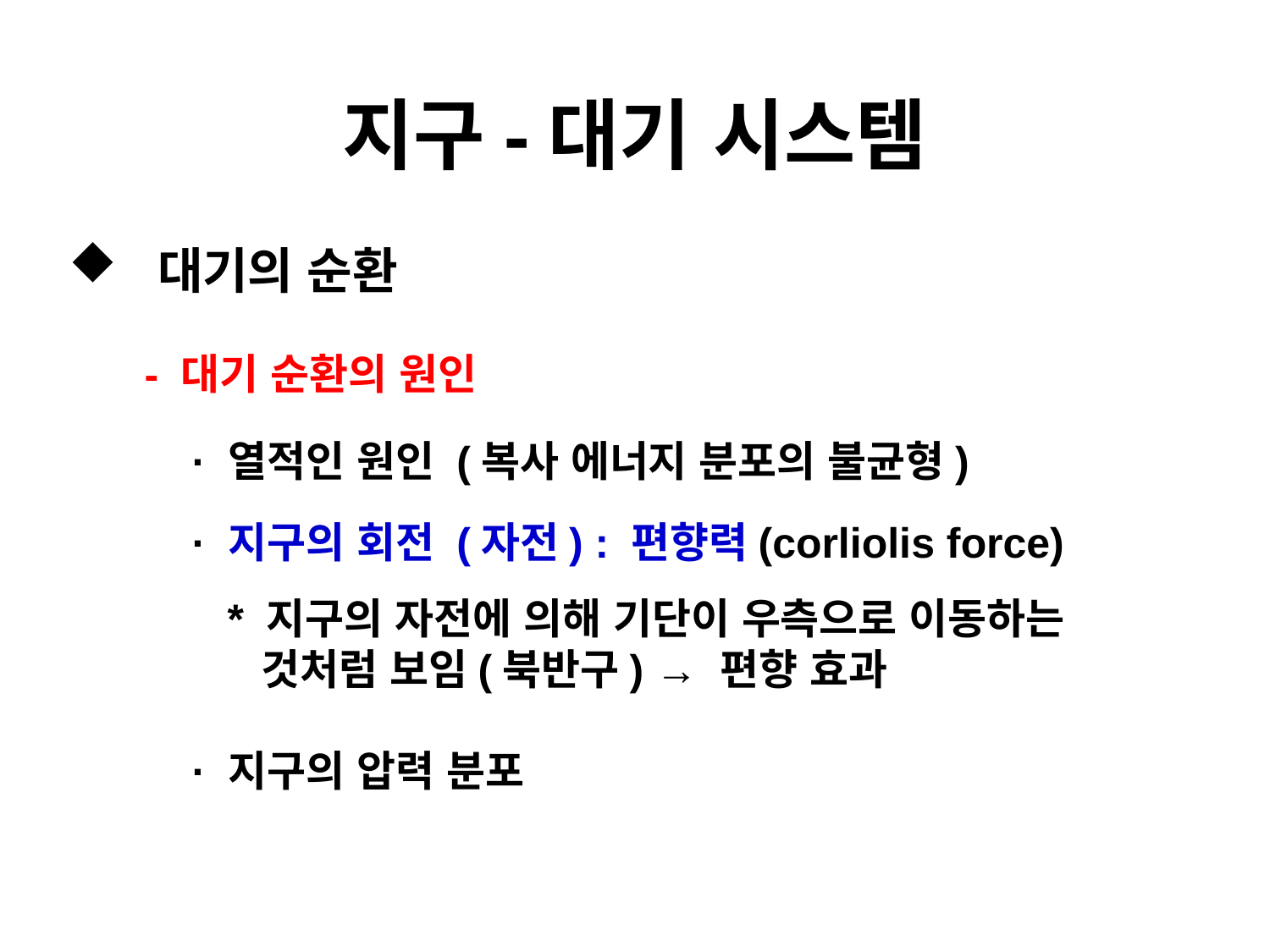

# 지구-대기 시스템
 대기의 순환
- 대기 순환의 원인
    · 열적인 원인 (복사 에너지 분포의 불균형)
    · 지구의 회전 (자전) : 편향력(corliolis force)
       * 지구의 자전에 의해 기단이 우측으로 이동하는
         것처럼 보임(북반구) → 편향 효과
    · 지구의 압력 분포